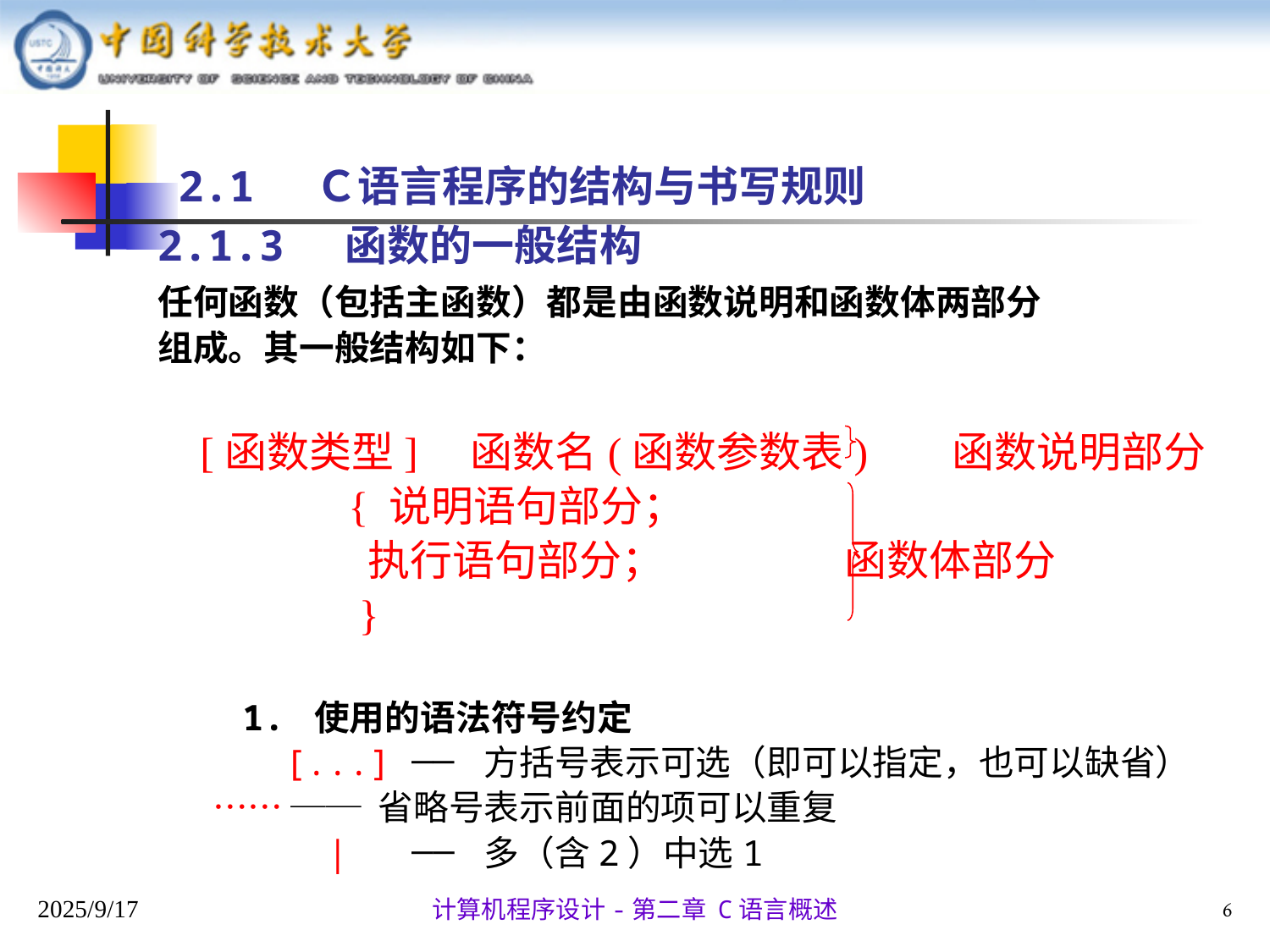

# 2.1  Ｃ语言程序的结构与书写规则
2.1.3  函数的一般结构
任何函数（包括主函数）都是由函数说明和函数体两部分
组成。其一般结构如下：

    [函数类型]    函数名(函数参数表)       函数说明部分
                  { 说明语句部分；
                     执行语句部分；                   函数体部分
                   }

    1. 使用的语法符号约定
      [...] ── 方括号表示可选（即可以指定，也可以缺省）
       …… ── 省略号表示前面的项可以重复
        |   ── 多（含2）中选1

2025/9/17
6
计算机程序设计-第二章 C语言概述